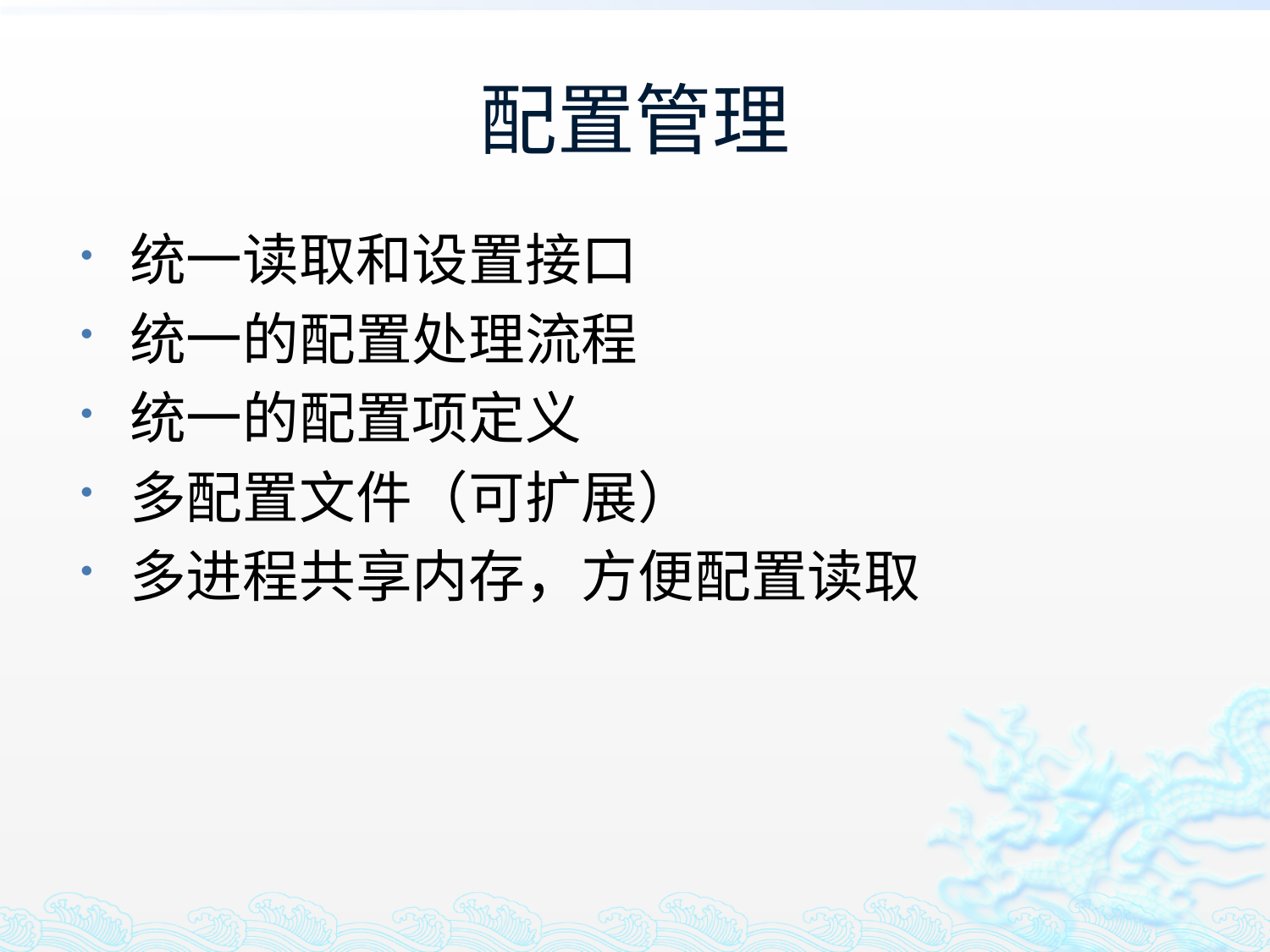

# 配置管理
统一读取和设置接口
统一的配置处理流程
统一的配置项定义
多配置文件（可扩展）
多进程共享内存，方便配置读取